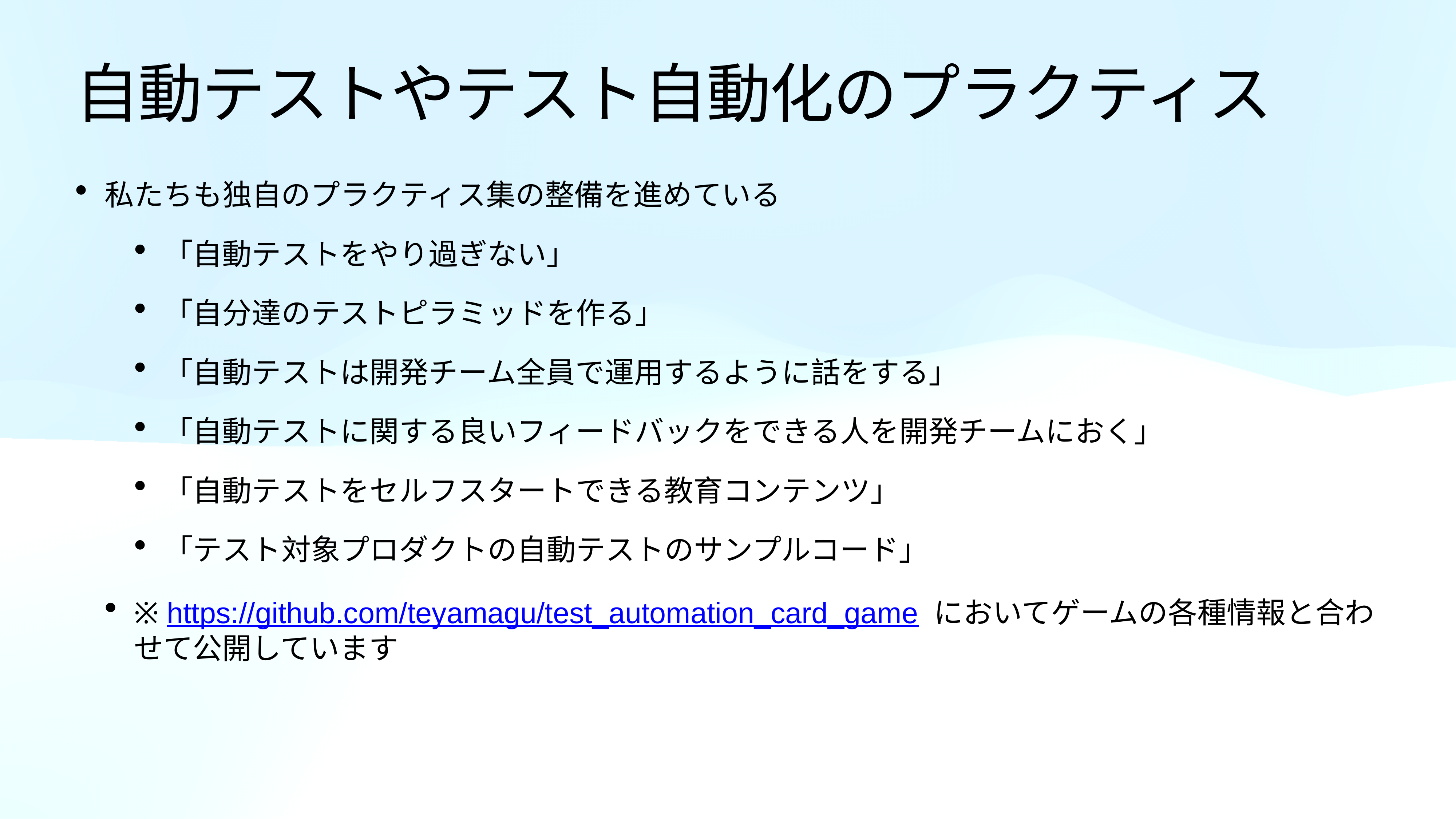

# 自動テストやテスト自動化のプラクティス
私たちも独自のプラクティス集の整備を進めている
「自動テストをやり過ぎない」
「自分達のテストピラミッドを作る」
「自動テストは開発チーム全員で運用するように話をする」
「自動テストに関する良いフィードバックをできる人を開発チームにおく」
「自動テストをセルフスタートできる教育コンテンツ」
「テスト対象プロダクトの自動テストのサンプルコード」
※ https://github.com/teyamagu/test_automation_card_game においてゲームの各種情報と合わせて公開しています